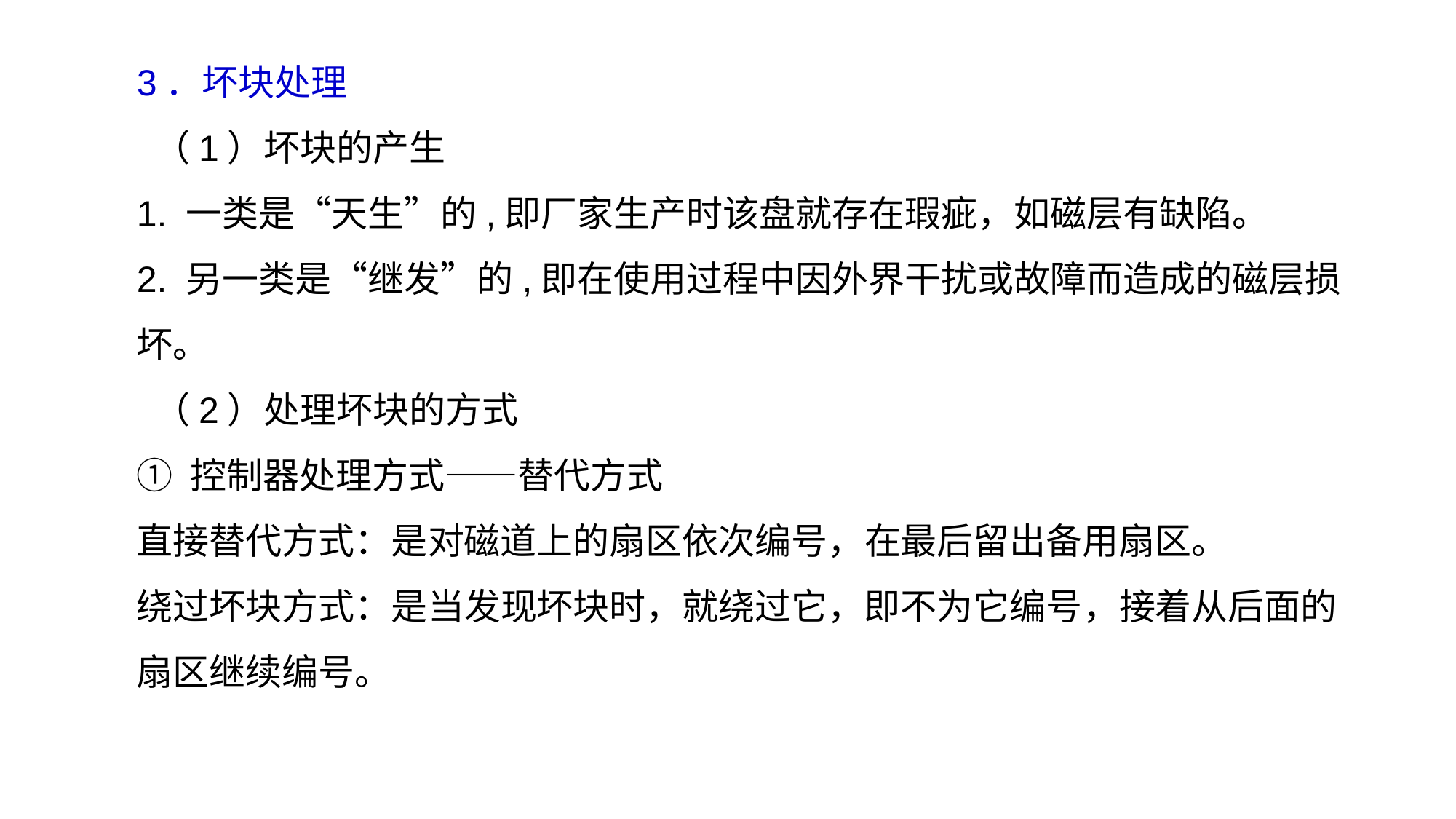

3．坏块处理
 （1）坏块的产生
1. 一类是“天生”的,即厂家生产时该盘就存在瑕疵，如磁层有缺陷。
2. 另一类是“继发”的,即在使用过程中因外界干扰或故障而造成的磁层损坏。
 （2）处理坏块的方式
① 控制器处理方式——替代方式
直接替代方式：是对磁道上的扇区依次编号，在最后留出备用扇区。
绕过坏块方式：是当发现坏块时，就绕过它，即不为它编号，接着从后面的扇区继续编号。